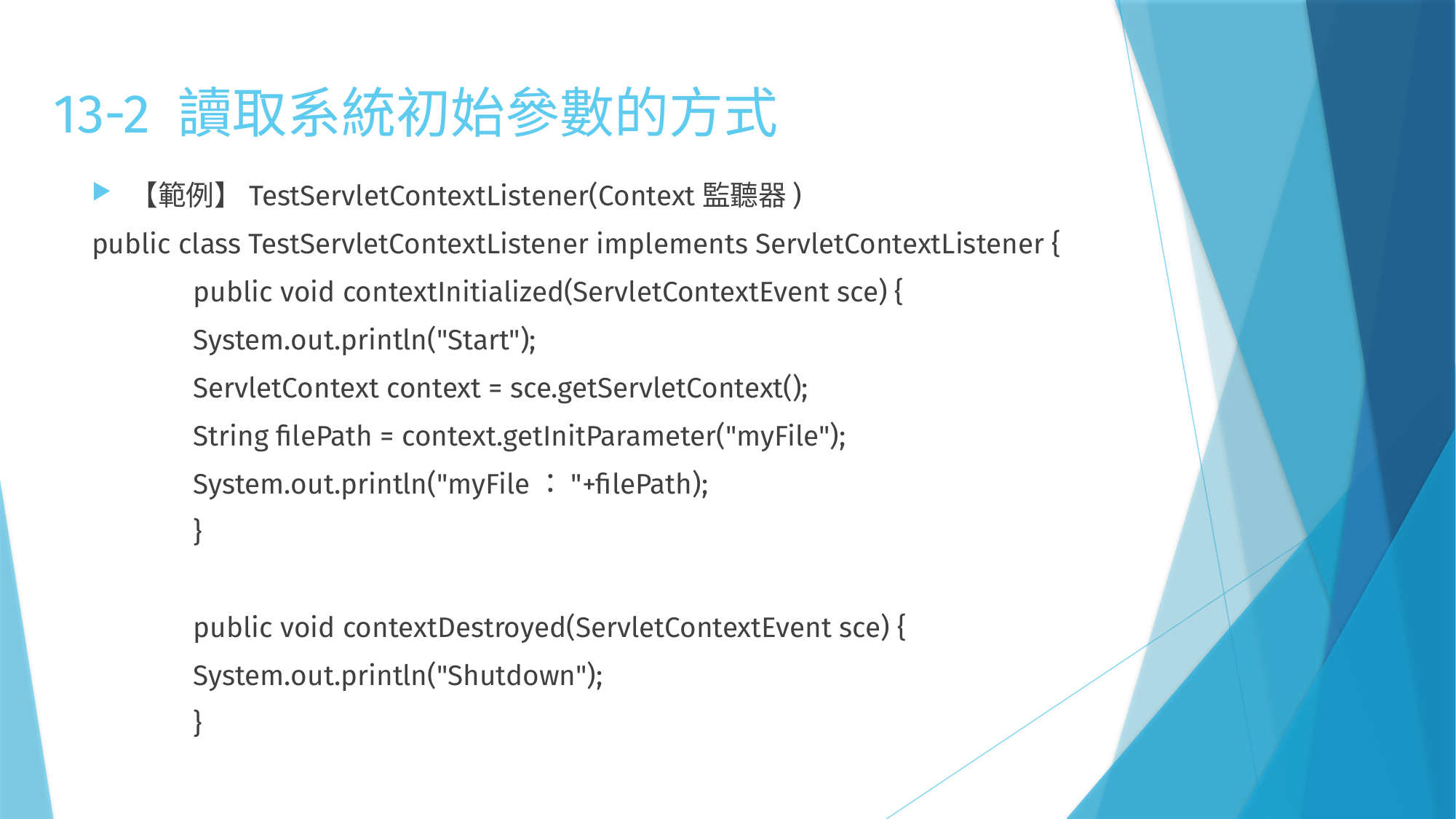

# 13-2 讀取系統初始參數的方式
【範例】TestServletContextListener(Context監聽器)
public class TestServletContextListener implements ServletContextListener {
	public void contextInitialized(ServletContextEvent sce) {
		System.out.println("Start");
		ServletContext context = sce.getServletContext();
		String filePath = context.getInitParameter("myFile");
		System.out.println("myFile："+filePath);
	}

	public void contextDestroyed(ServletContextEvent sce) {
		System.out.println("Shutdown");
	}